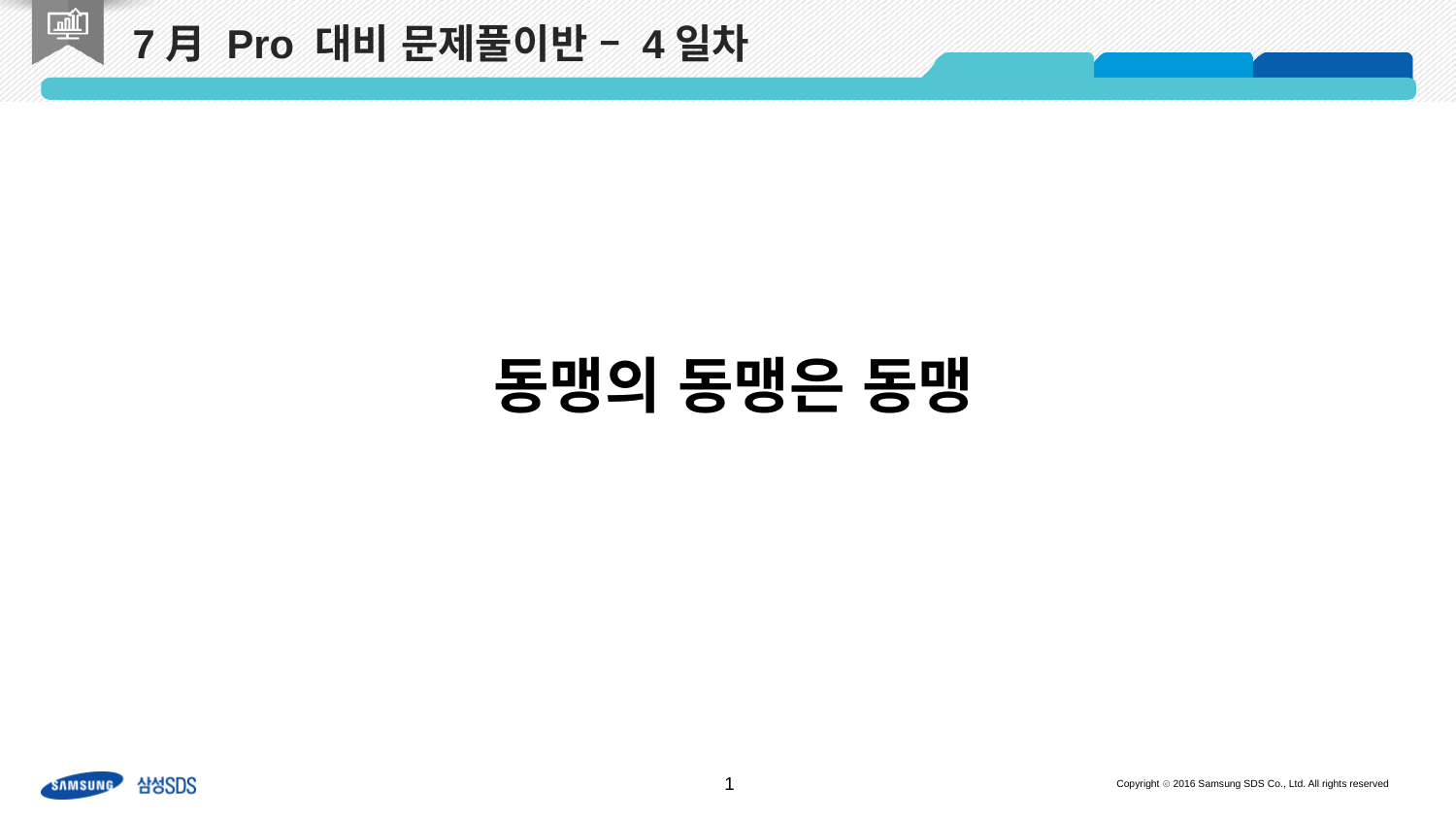

# 7月 Pro 대비 문제풀이반 – 4일차
동맹의 동맹은 동맹